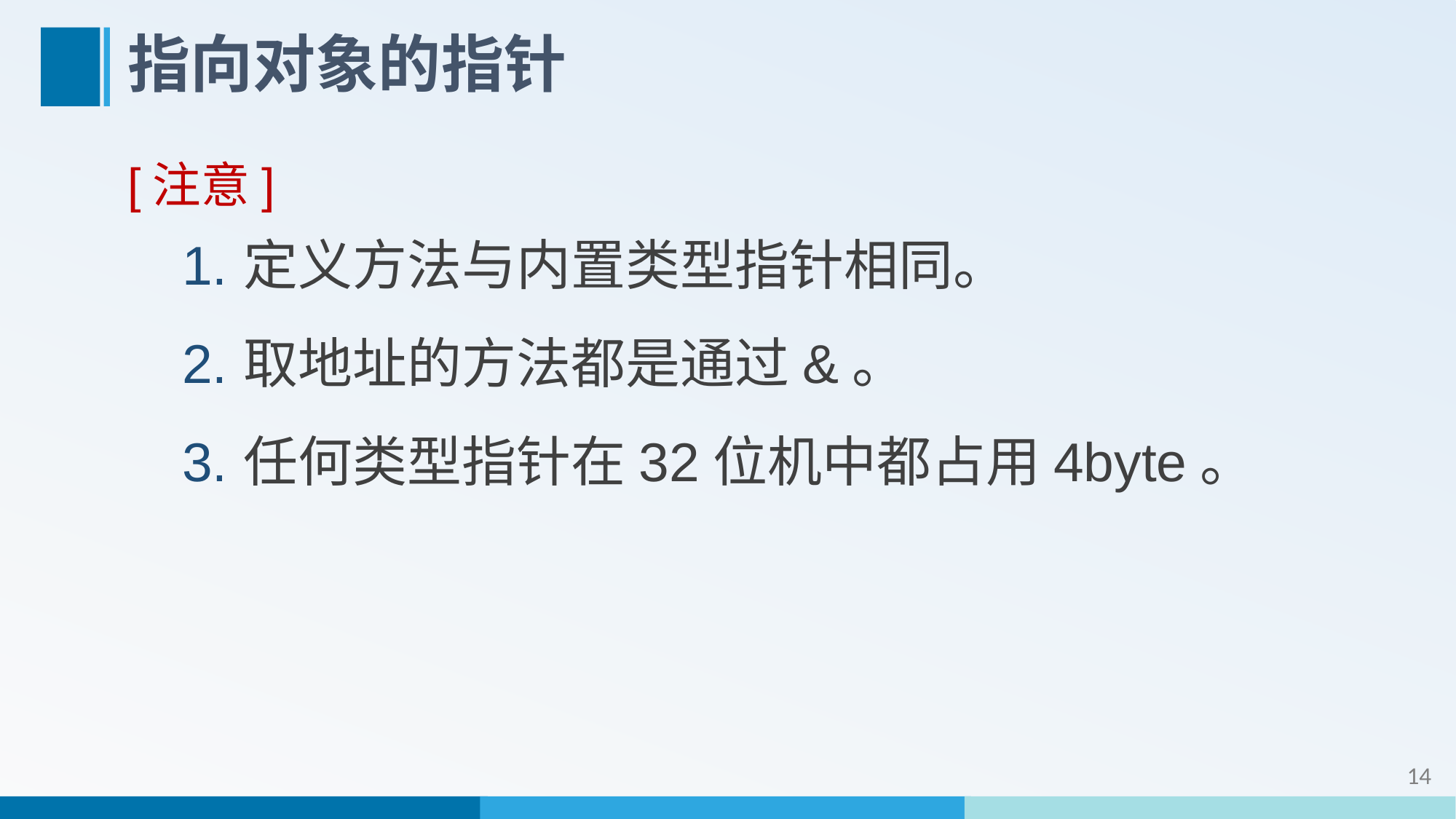

# 指向对象的指针
[注意]
定义方法与内置类型指针相同。
取地址的方法都是通过&。
任何类型指针在32位机中都占用4byte。